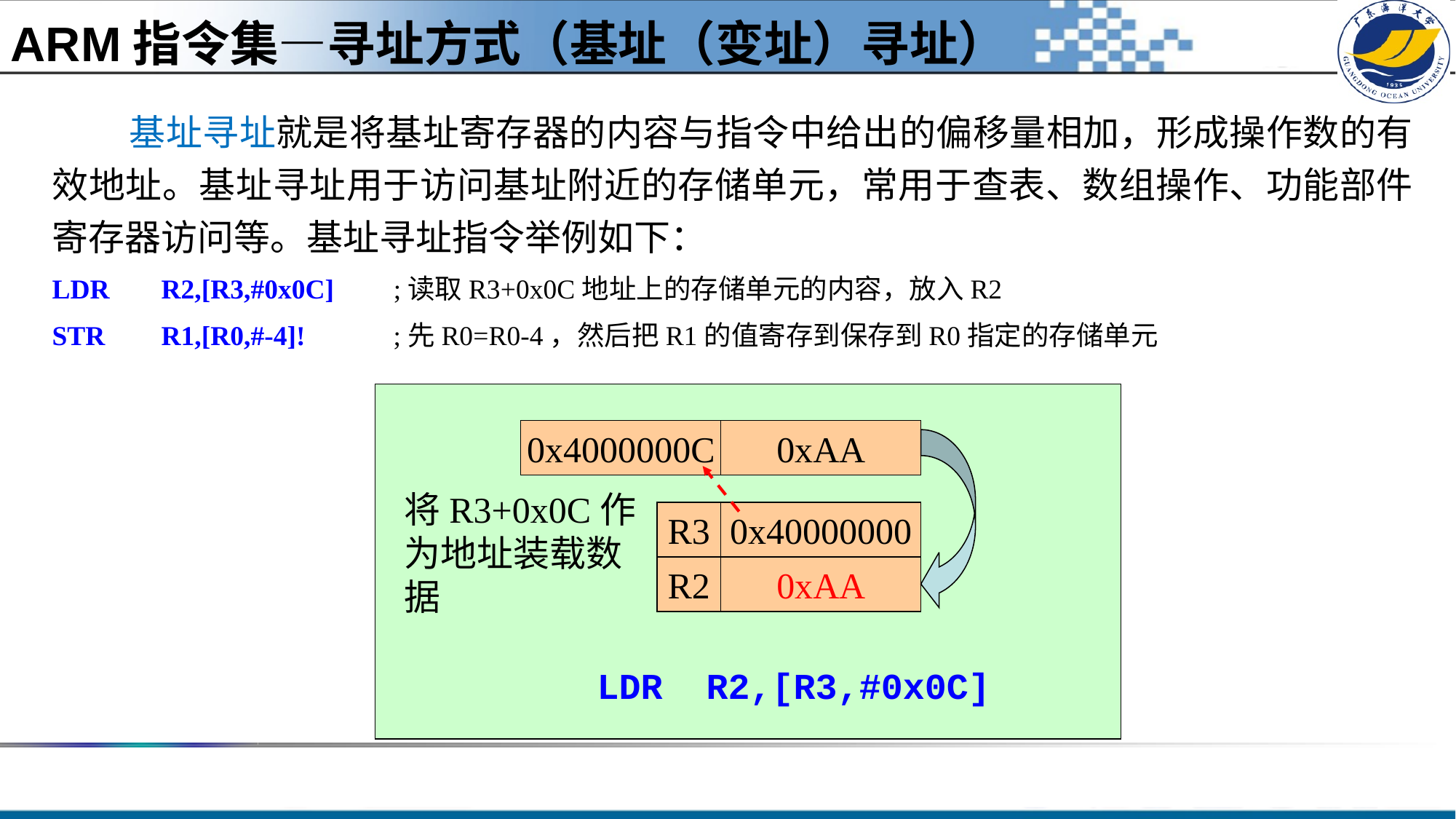

ARM指令集—寻址方式（基址（变址）寻址）
#
        基址寻址就是将基址寄存器的内容与指令中给出的偏移量相加，形成操作数的有效地址。基址寻址用于访问基址附近的存储单元，常用于查表、数组操作、功能部件寄存器访问等。基址寻址指令举例如下：
LDR	R2,[R3,#0x0C]	  ;读取R3+0x0C地址上的存储单元的内容，放入R2
STR	R1,[R0,#-4]!	  ;先R0=R0-4，然后把R1的值寄存到保存到R0指定的存储单元

0x4000000C
0xAA
R3
0x40000000
R2
0x55

将R3+0x0C作为地址装载数据
0xAA
LDR  R2,[R3,#0x0C]
24